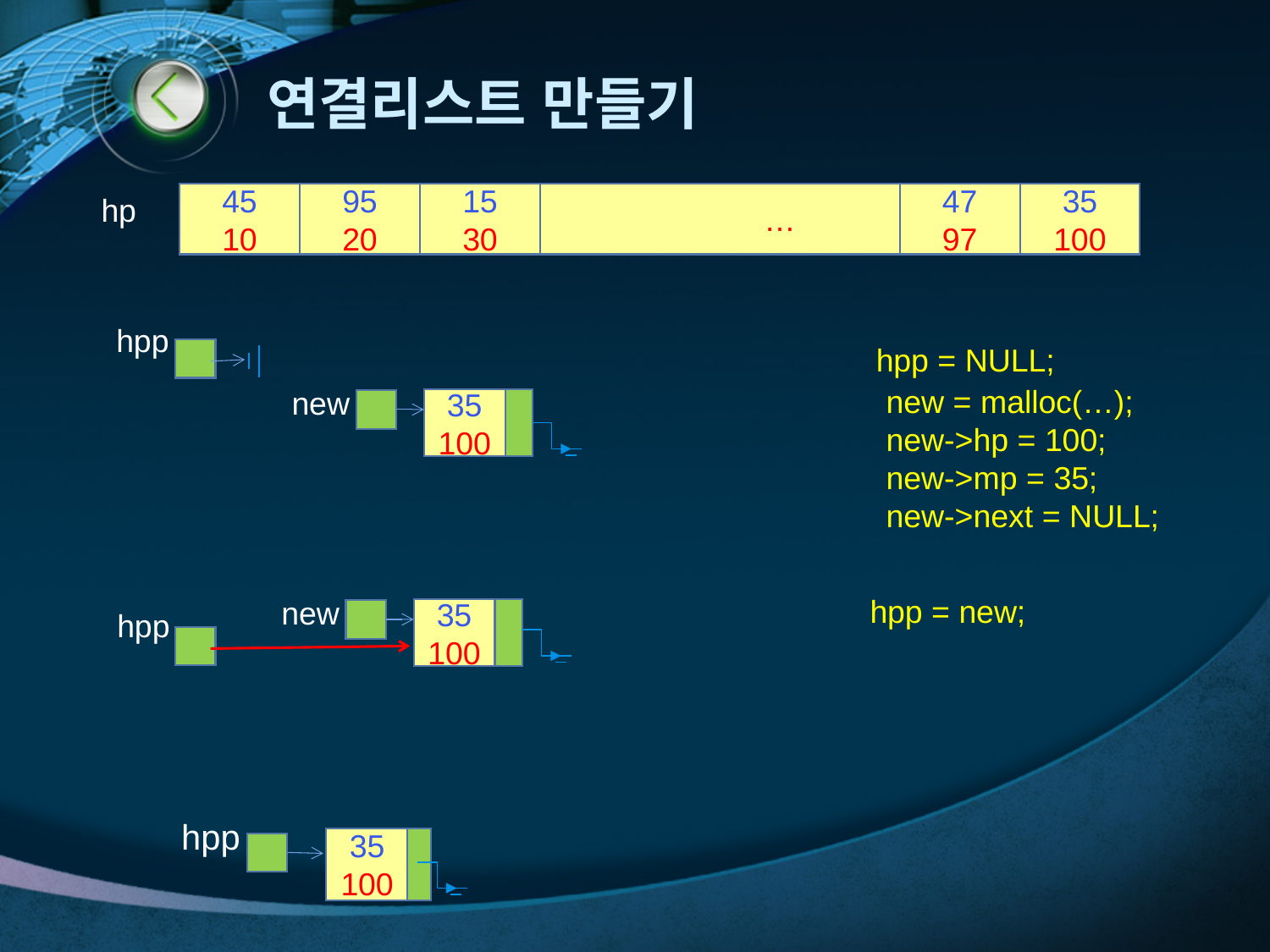

# 연결리스트 만들기
hp
45
10
95
20
15
30
…
47
97
35
100
hpp

hpp = NULL;
new = malloc(…);
new->hp = 100;
new->mp = 35;
new->next = NULL;
new

35
100

hpp = new;
new
hpp

35
100

hpp
35
100